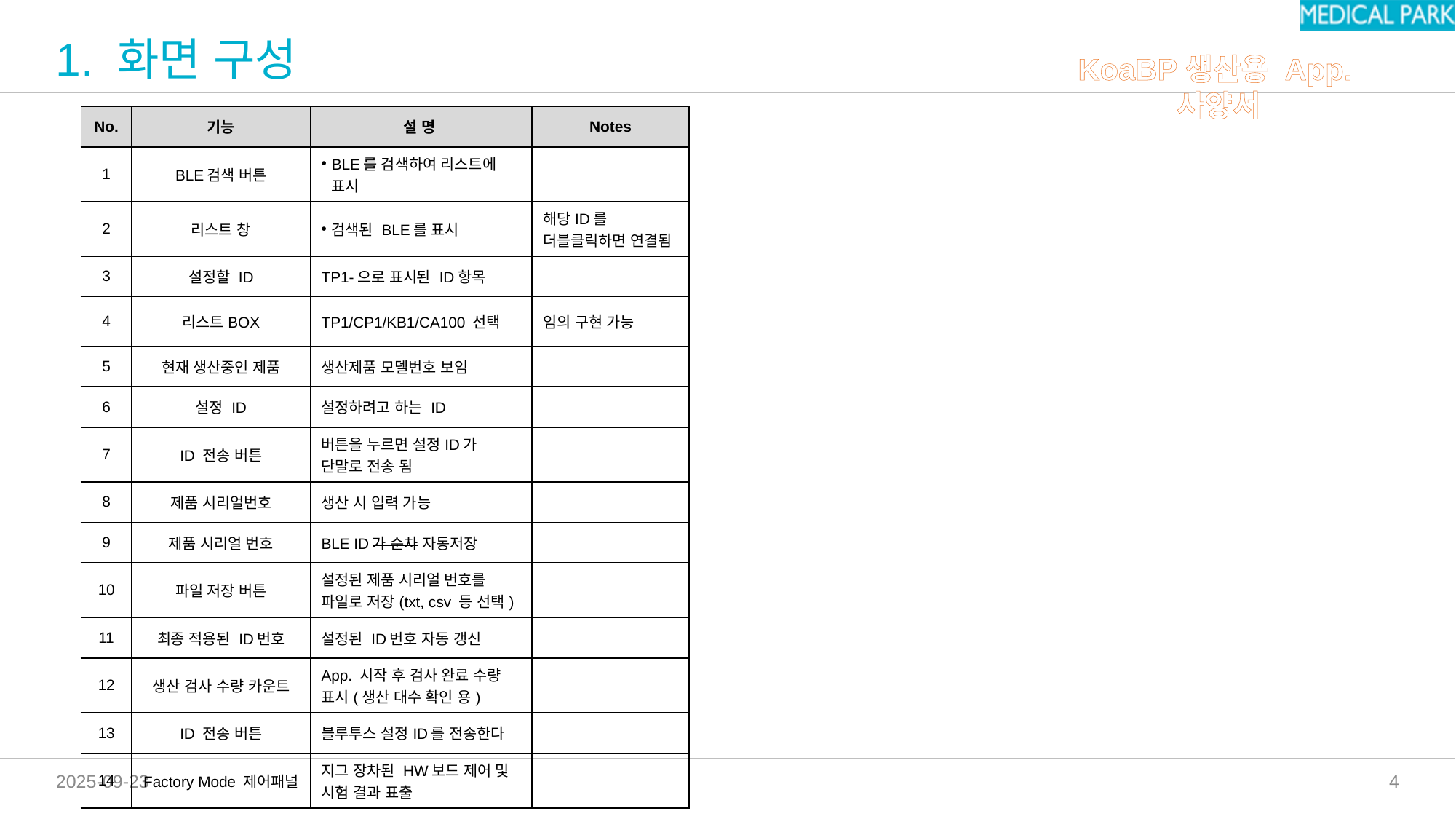

# 1. 화면 구성
| No. | 기능 | 설 명 | Notes |
| --- | --- | --- | --- |
| 1 | BLE검색 버튼 | BLE를 검색하여 리스트에 표시 |  |
| 2 | 리스트 창 | 검색된 BLE를 표시 | 해당ID를 더블클릭하면 연결됨 |
| 3 | 설정할 ID | TP1-으로 표시된 ID항목 |  |
| 4 | 리스트BOX | TP1/CP1/KB1/CA100 선택 | 임의 구현 가능 |
| 5 | 현재 생산중인 제품 | 생산제품 모델번호 보임 |  |
| 6 | 설정 ID | 설정하려고 하는 ID |  |
| 7 | ID 전송 버튼 | 버튼을 누르면 설정ID가 단말로 전송 됨 |  |
| 8 | 제품 시리얼번호 | 생산 시 입력 가능 |  |
| 9 | 제품 시리얼 번호 | BLE ID가 순차 자동저장 |  |
| 10 | 파일 저장 버튼 | 설정된 제품 시리얼 번호를 파일로 저장(txt, csv 등 선택) |  |
| 11 | 최종 적용된 ID번호 | 설정된 ID번호 자동 갱신 |  |
| 12 | 생산 검사 수량 카운트 | App. 시작 후 검사 완료 수량 표시(생산 대수 확인 용) |  |
| 13 | ID 전송 버튼 | 블루투스 설정ID를 전송한다 |  |
| 14 | Factory Mode 제어패널 | 지그 장차된 HW보드 제어 및 시험 결과 표출 |  |
4
2025-09-23